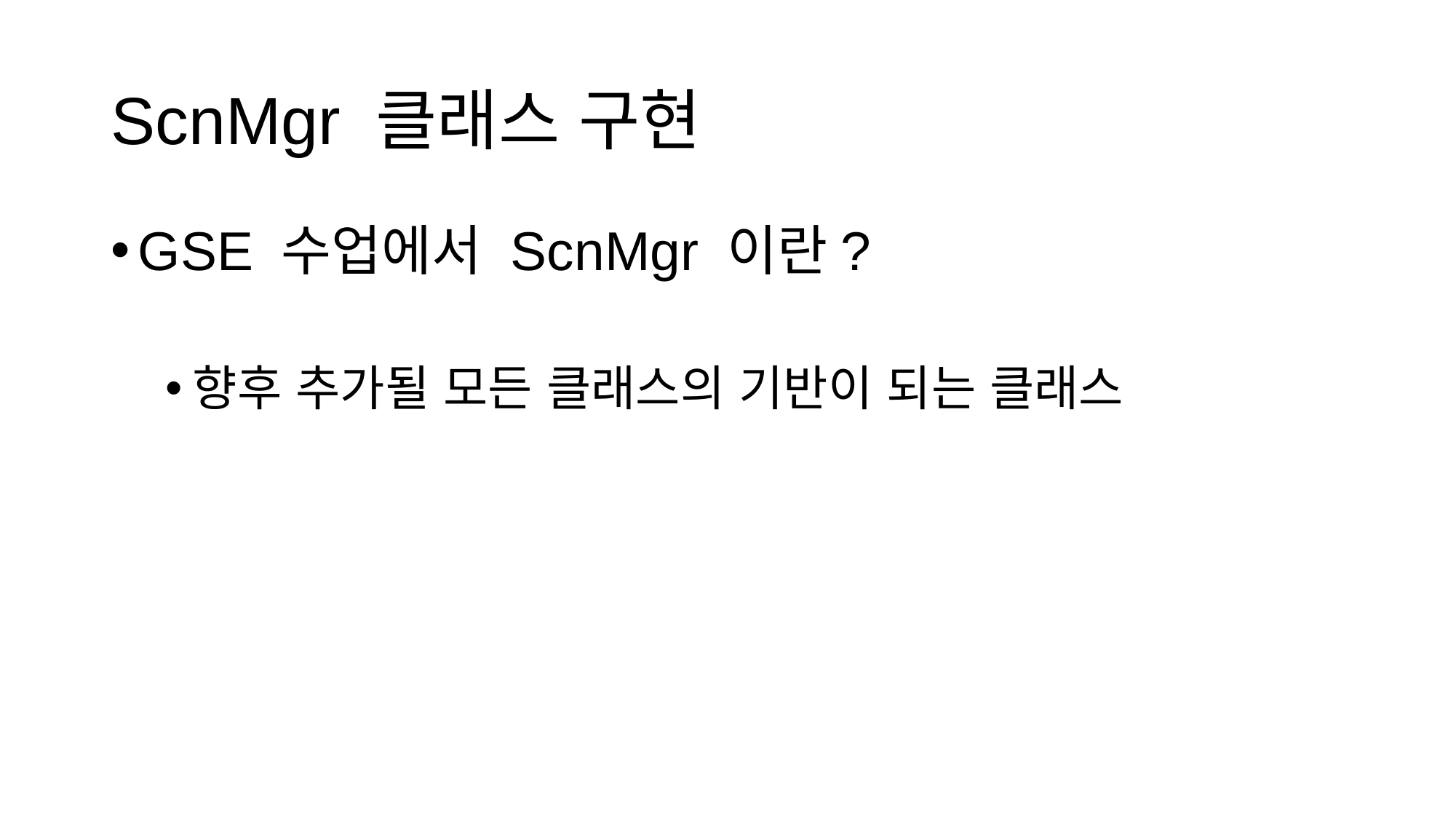

# ScnMgr 클래스 구현
GSE 수업에서 ScnMgr 이란?

향후 추가될 모든 클래스의 기반이 되는 클래스